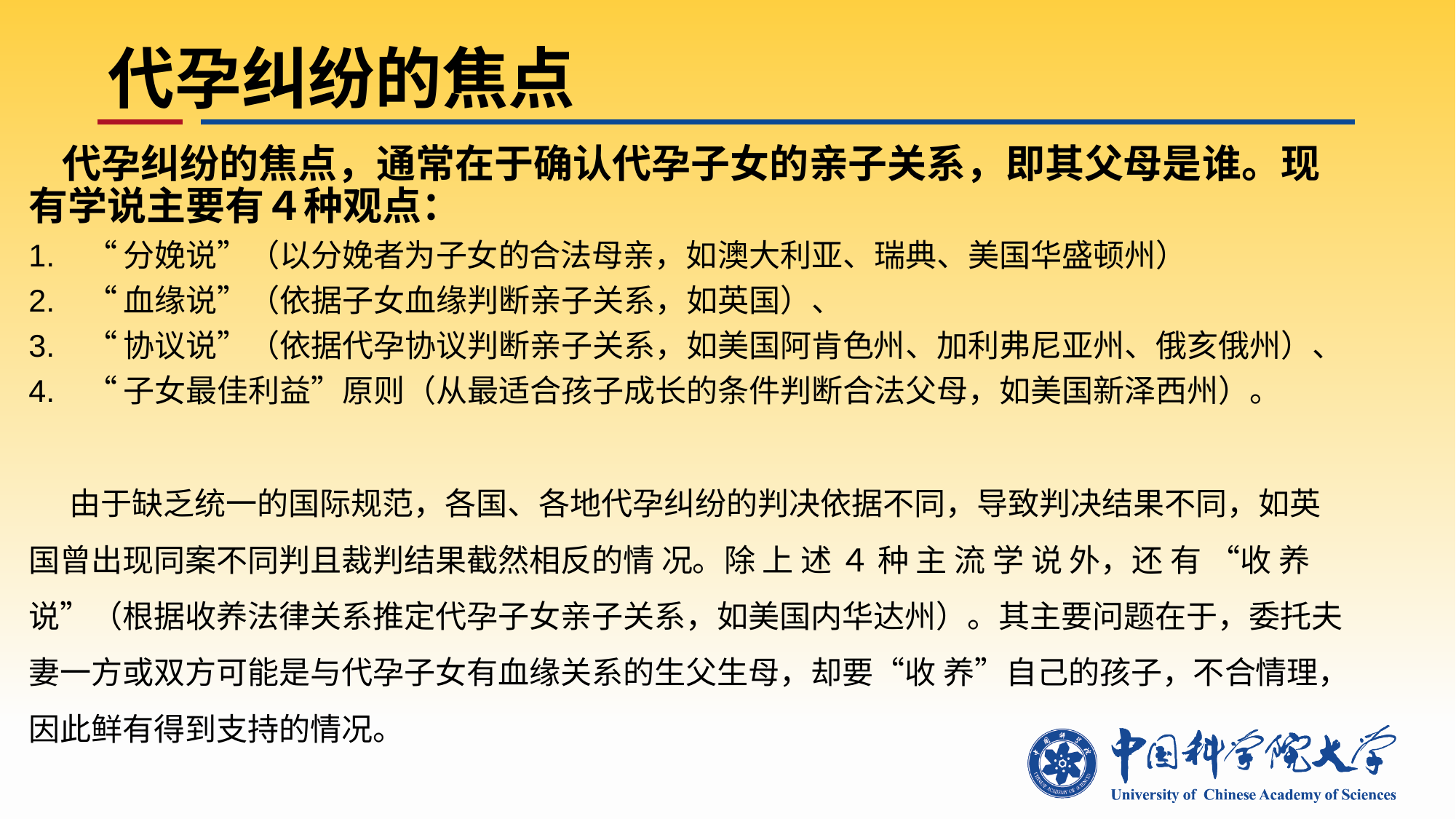

# 代孕纠纷的焦点
    代孕纠纷的焦点，通常在于确认代孕子女的亲子关系，即其父母是谁。现有学说主要有４种观点：
“分娩说”（以分娩者为子女的合法母亲，如澳大利亚、瑞典、美国华盛顿州）
“血缘说”（依据子女血缘判断亲子关系，如英国）、
“协议说”（依据代孕协议判断亲子关系，如美国阿肯色州、加利弗尼亚州、俄亥俄州）、
“子女最佳利益”原则（从最适合孩子成长的条件判断合法父母，如美国新泽西州）。

     由于缺乏统一的国际规范，各国、各地代孕纠纷的判决依据不同，导致判决结果不同，如英国曾出现同案不同判且裁判结果截然相反的情 况。除 上 述 ４ 种 主 流 学 说 外，还 有 “收 养说”（根据收养法律关系推定代孕子女亲子关系，如美国内华达州）。其主要问题在于，委托夫妻一方或双方可能是与代孕子女有血缘关系的生父生母，却要“收 养”自己的孩子，不合情理，因此鲜有得到支持的情况。